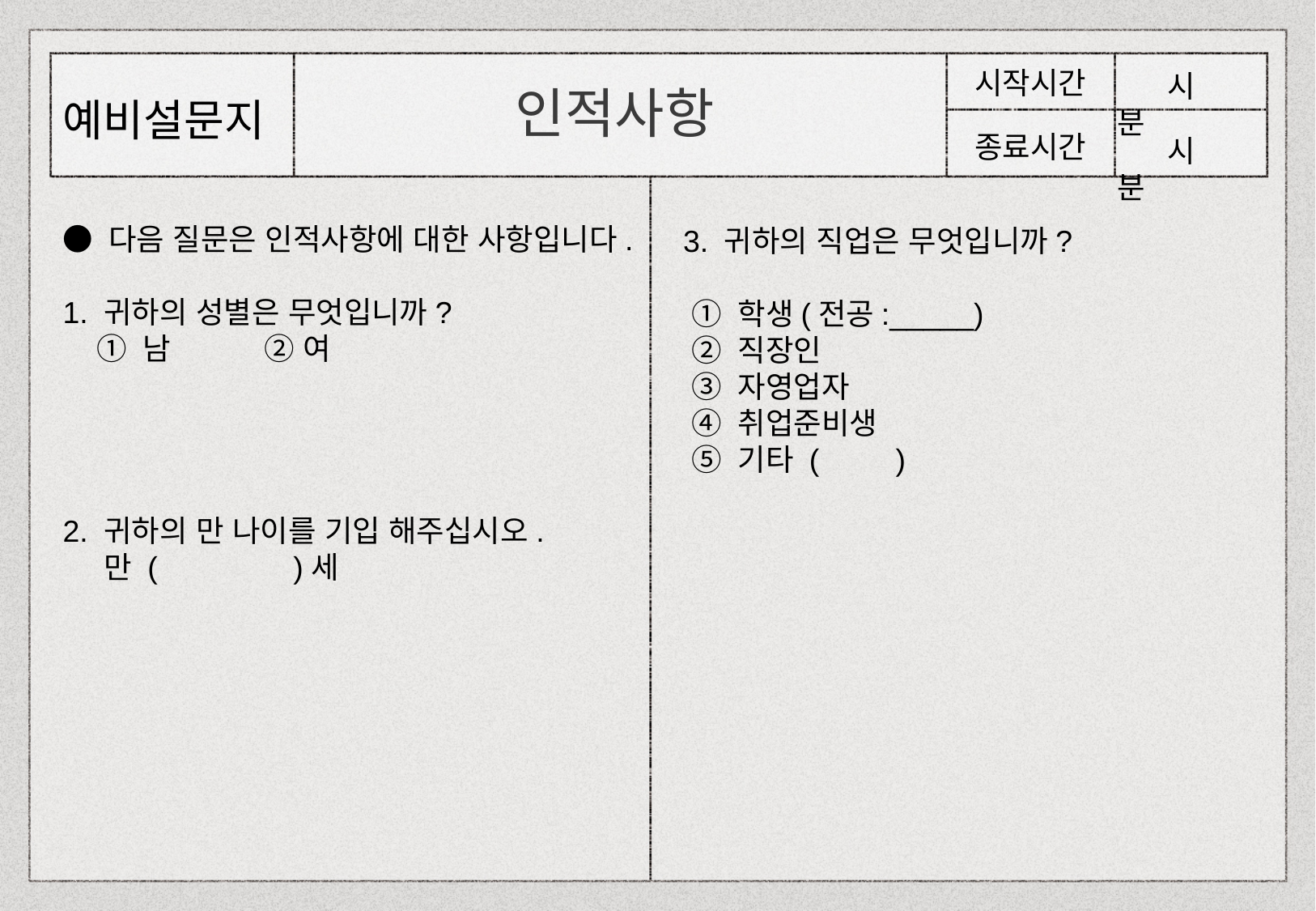

시작시간
     시       분
종료시간
     시       분
인적사항
예비설문지

3. 귀하의 직업은 무엇입니까?

 ① 학생(전공:_____)
 ② 직장인
 ③ 자영업자
 ④ 취업준비생
 ⑤ 기타 (         )
● 다음 질문은 인적사항에 대한 사항입니다.
1. 귀하의 성별은 무엇입니까?
    ① 남           ② 여

2. 귀하의 만 나이를 기입 해주십시오.
    만 (                )세